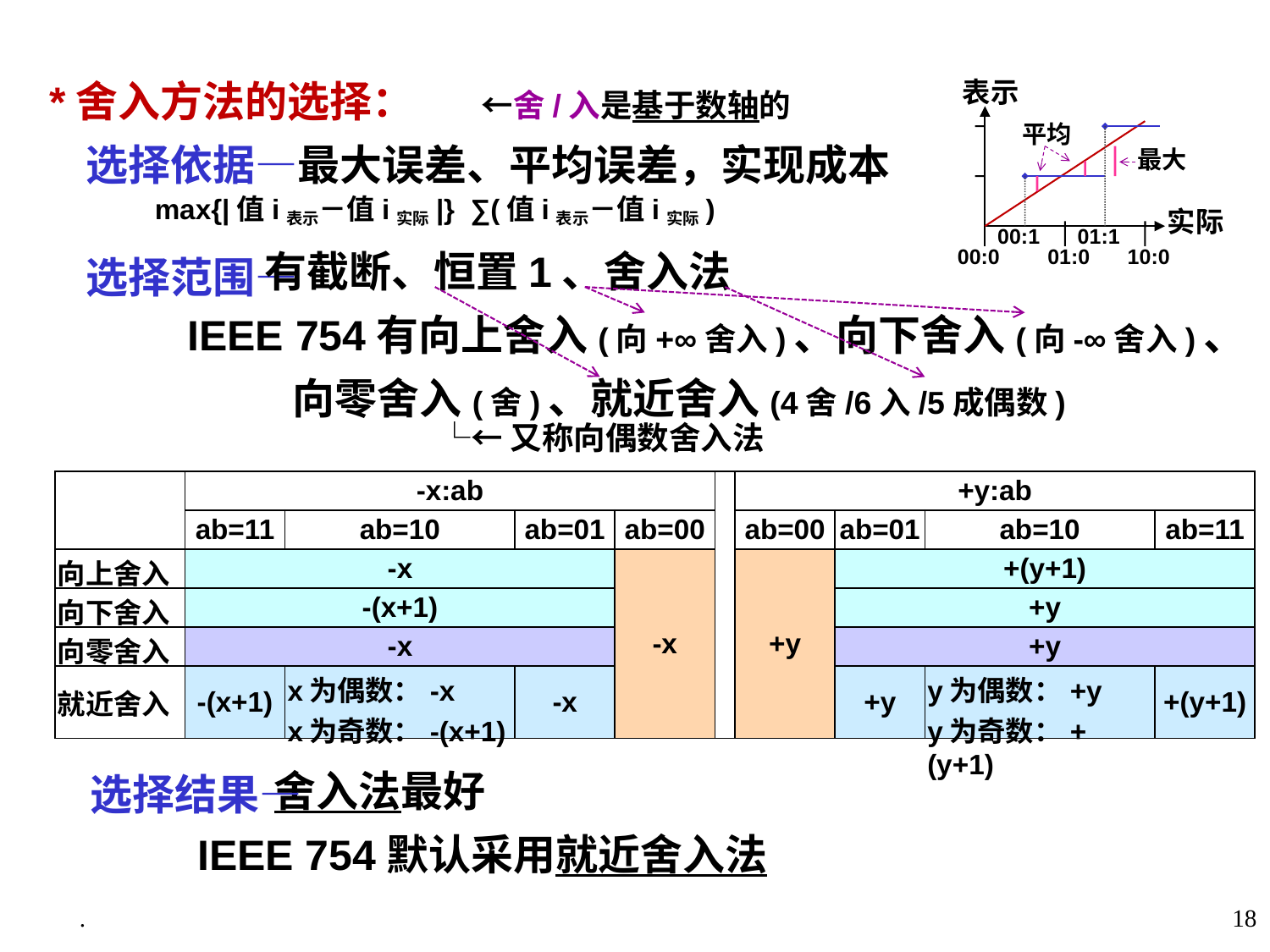

*舍入方法的选择：       ←舍/入是基于数轴的
    选择依据—最大误差、平均误差，实现成本
               max{|值i表示－值i实际|}  ∑(值i表示－值i实际)
    选择范围—
表示
平均

最大

实际

00:1
01:1
10:0
00:0
01:0
       有截断、恒置1、舍入法
IEEE 754有向上舍入(向+∞舍入)、向下舍入(向-∞舍入)、
          向零舍入(舍)、就近舍入(4舍/6入/5成偶数)
                                   └←又称向偶数舍入法
|  | -x:ab |  |  |  |  | +y:ab |  |  |  |
| --- | --- | --- | --- | --- | --- | --- | --- | --- | --- |
|  | ab=11 | ab=10 | ab=01 | ab=00 |  | ab=00 | ab=01 | ab=10 | ab=11 |
| 向上舍入 | -x |  |  | -x |  | +y | +(y+1) |  |  |
| 向下舍入 | -(x+1) |  |  |  |  |  | +y |  |  |
| 向零舍入 | -x |  |  |  |  |  | +y |  |  |
| 就近舍入 | -(x+1) | x为偶数：-x x为奇数：-(x+1) | -x |  |  |  | +y | y为偶数：+y y为奇数：+(y+1) | +(y+1) |
       舍入法最好
IEEE 754默认采用就近舍入法
    选择结果—
.
18